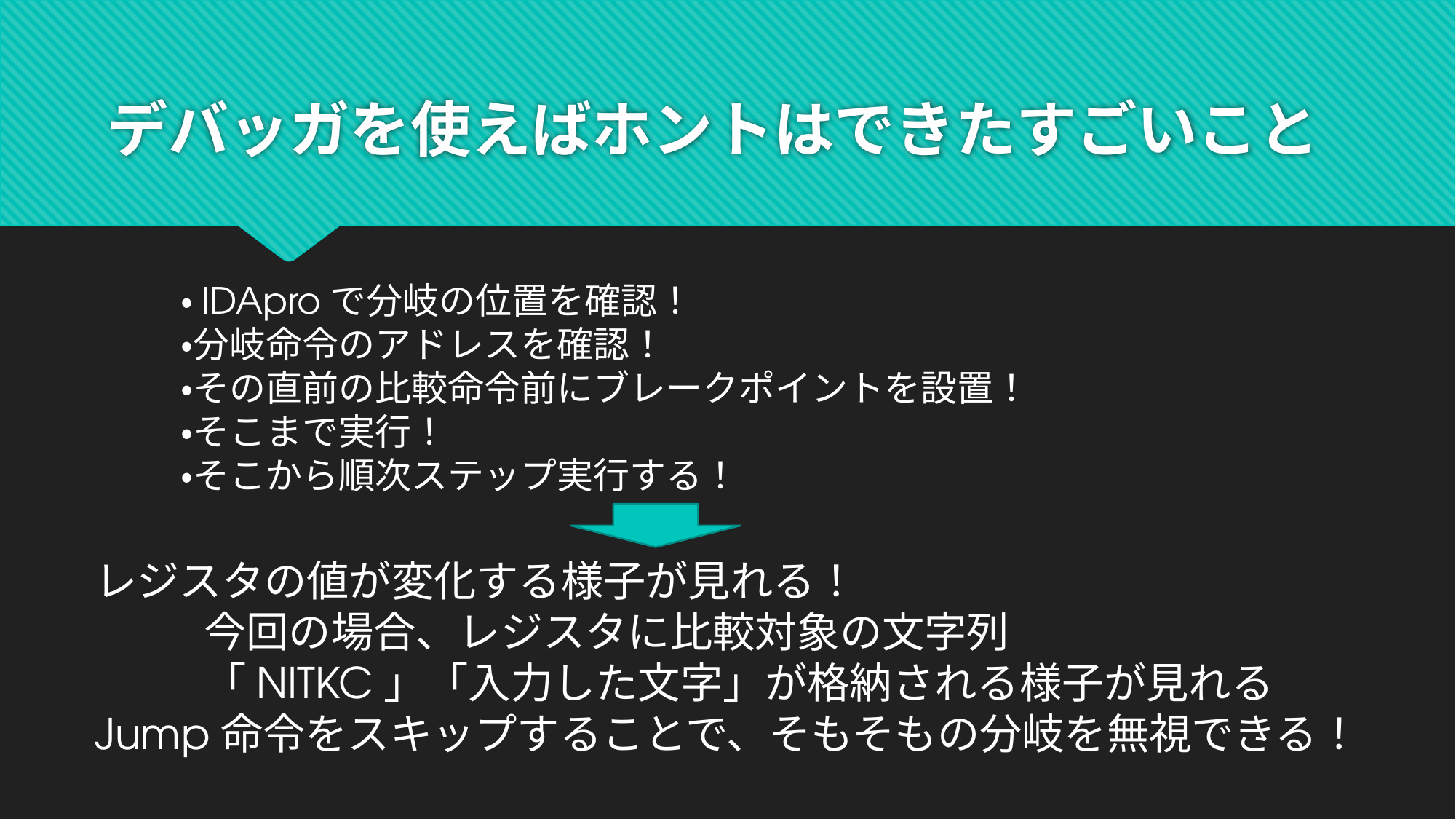

# デバッガを使えばホントはできたすごいこと
・IDAproで分岐の位置を確認！
・分岐命令のアドレスを確認！
・その直前の比較命令前にブレークポイントを設置！
・そこまで実行！
・そこから順次ステップ実行する！

レジスタの値が変化する様子が見れる！
	今回の場合、レジスタに比較対象の文字列
	「NITKC」「入力した文字」が格納される様子が見れる
Jump命令をスキップすることで、そもそもの分岐を無視できる！